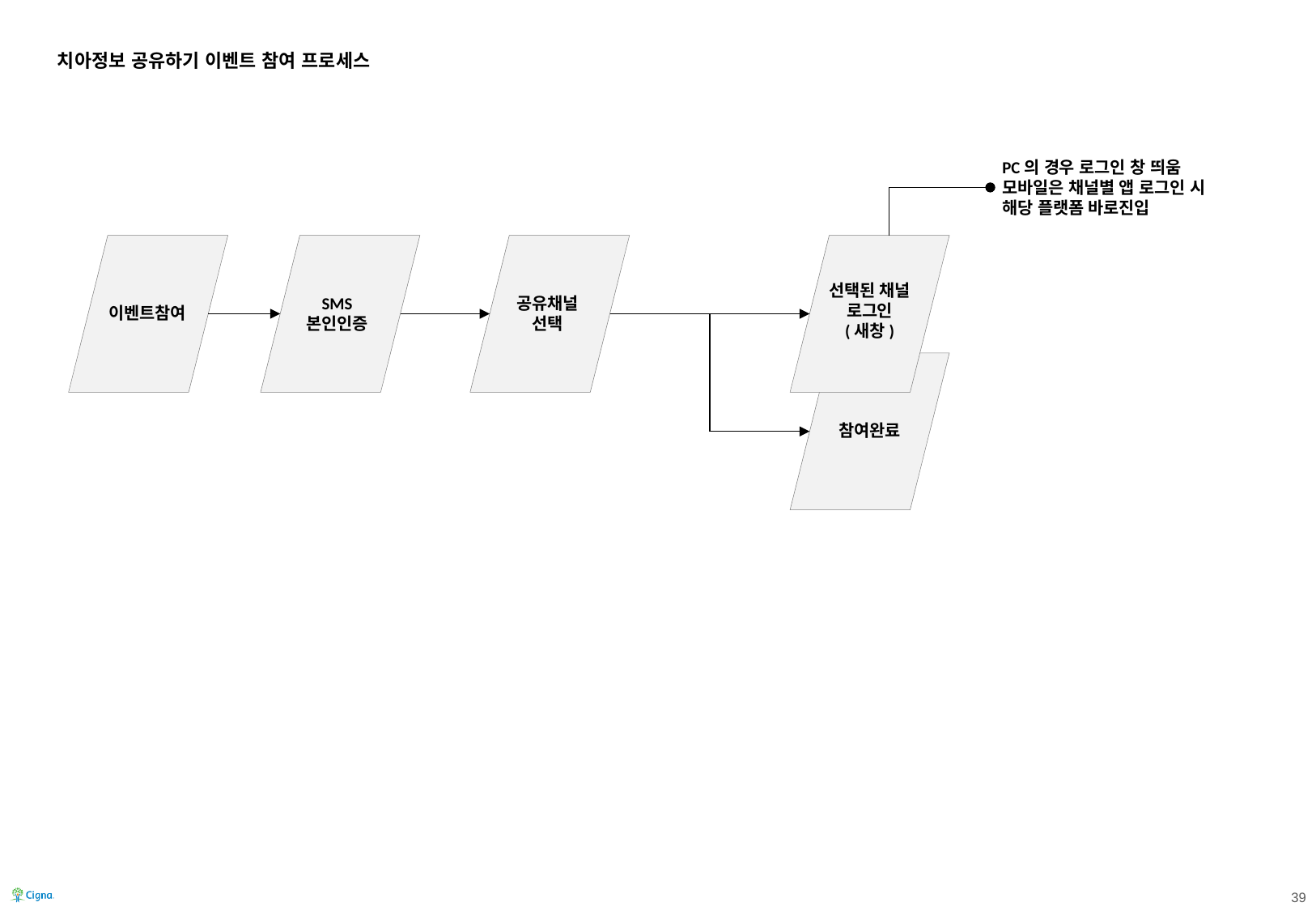

치아정보 공유하기 이벤트 참여 프로세스
PC의 경우 로그인 창 띄움
모바일은 채널별 앱 로그인 시
해당 플랫폼 바로진입

선택된 채널
로그인
(새창)
SMS
본인인증
공유채널
선택
이벤트참여

참여완료